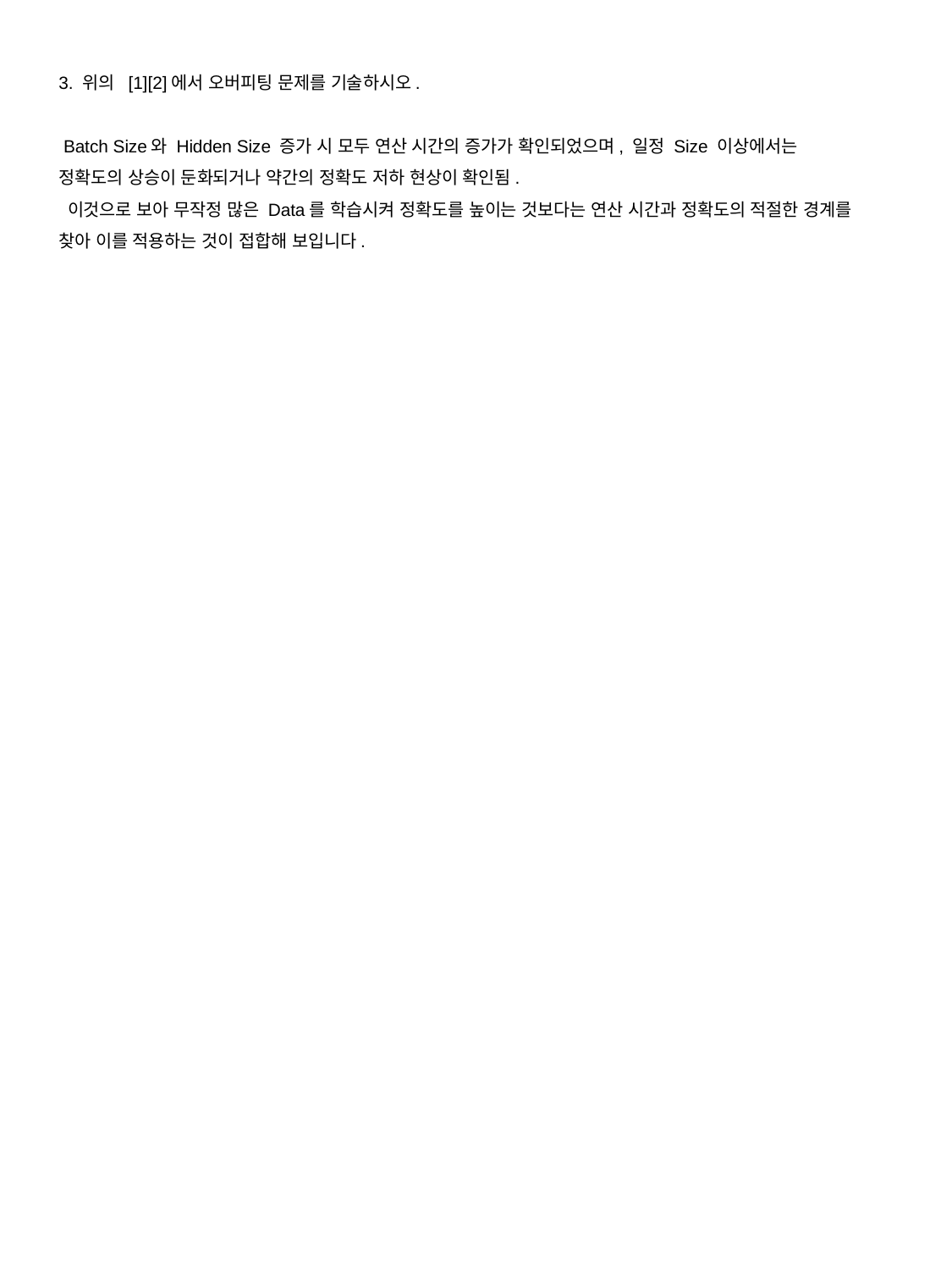

3. 위의  [1][2]에서 오버피팅 문제를 기술하시오.

 Batch Size와 Hidden Size 증가 시 모두 연산 시간의 증가가 확인되었으며, 일정 Size 이상에서는 정확도의 상승이 둔화되거나 약간의 정확도 저하 현상이 확인됨.
 이것으로 보아 무작정 많은 Data를 학습시켜 정확도를 높이는 것보다는 연산 시간과 정확도의 적절한 경계를 찾아 이를 적용하는 것이 접합해 보입니다.